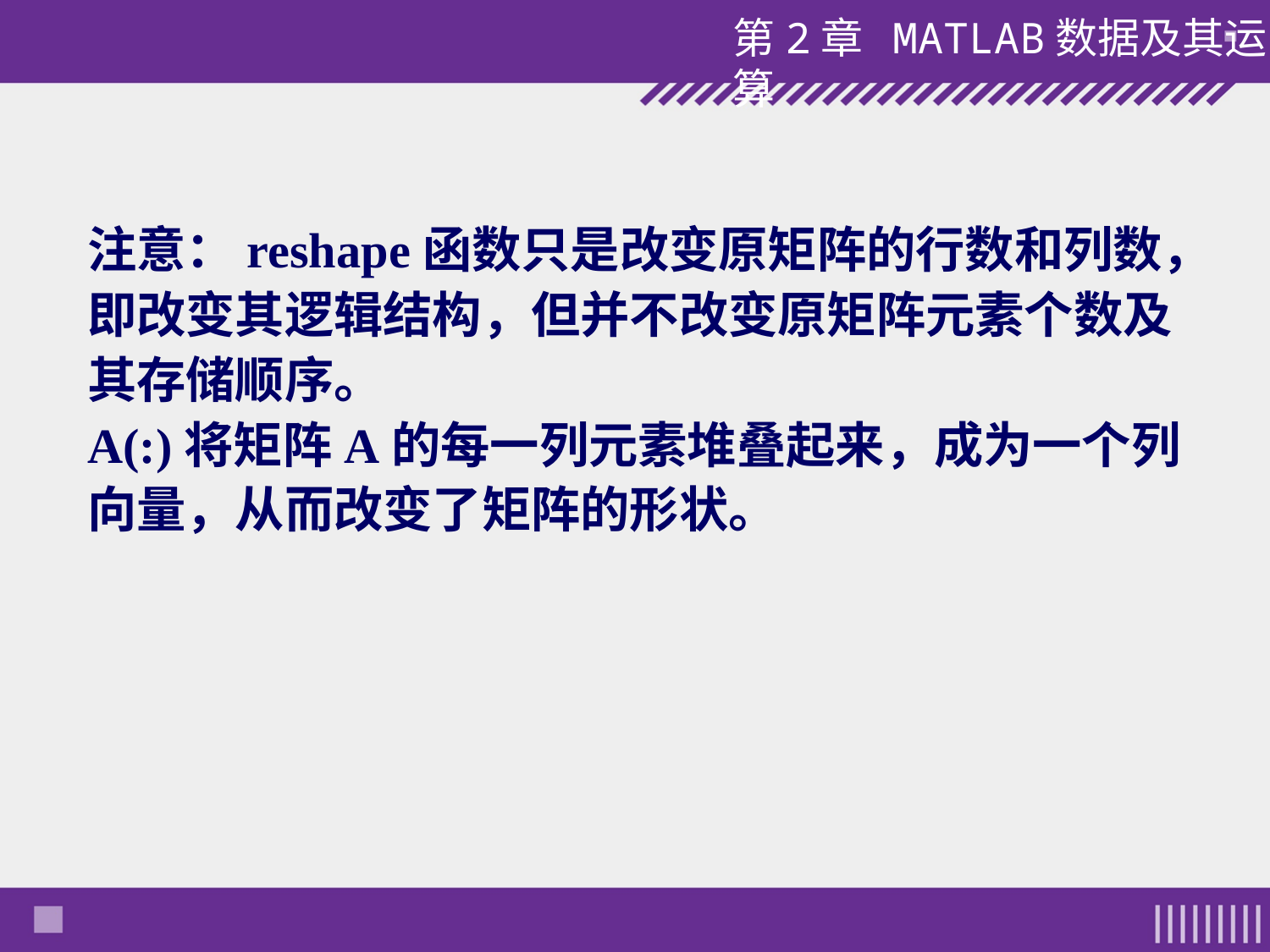

注意：reshape函数只是改变原矩阵的行数和列数，即改变其逻辑结构，但并不改变原矩阵元素个数及其存储顺序。
A(:)将矩阵A的每一列元素堆叠起来，成为一个列向量，从而改变了矩阵的形状。